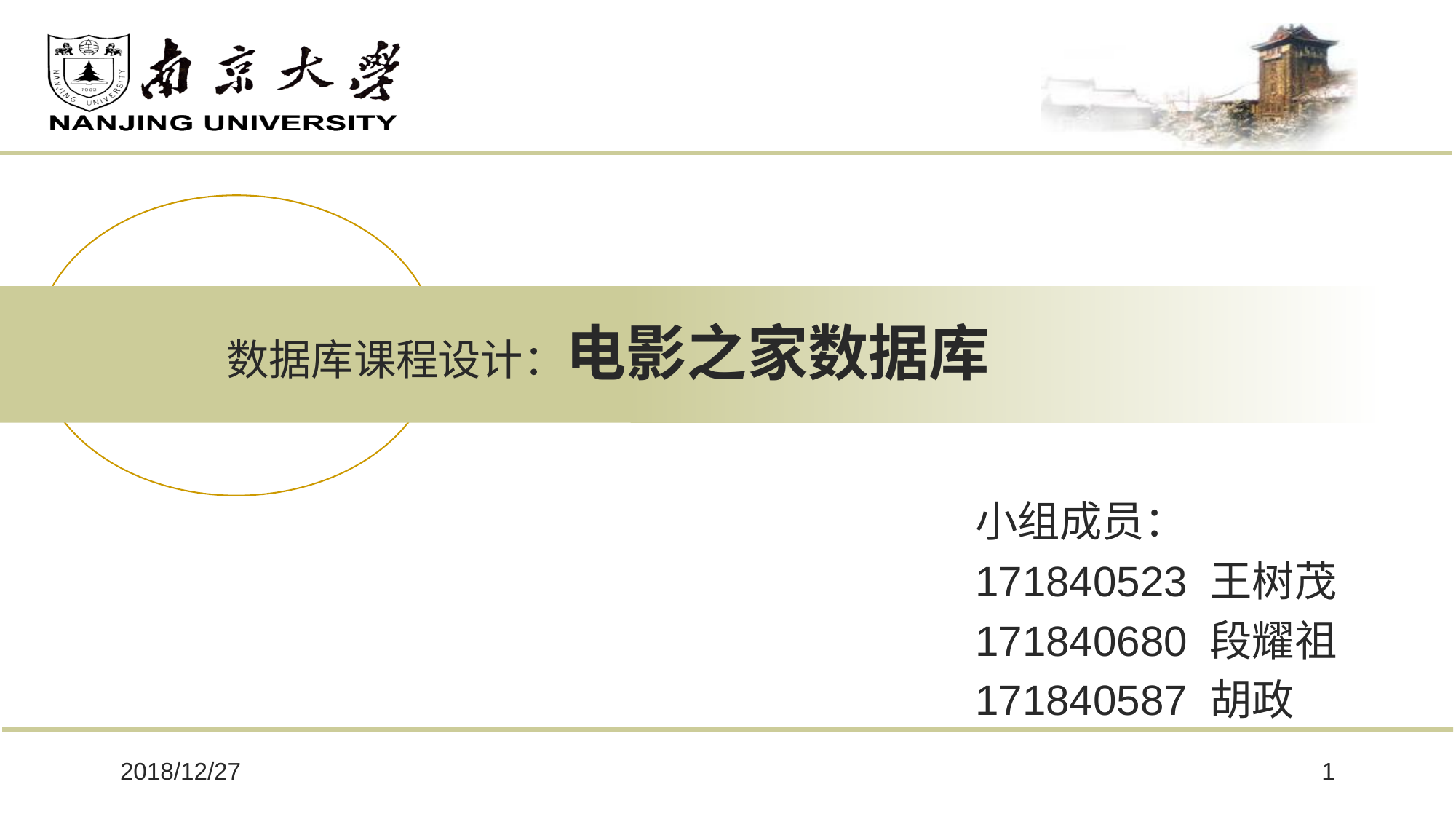

# 数据库课程设计：电影之家数据库
小组成员：
171840523 王树茂
171840680 段耀祖
171840587 胡政
2018/12/27
1